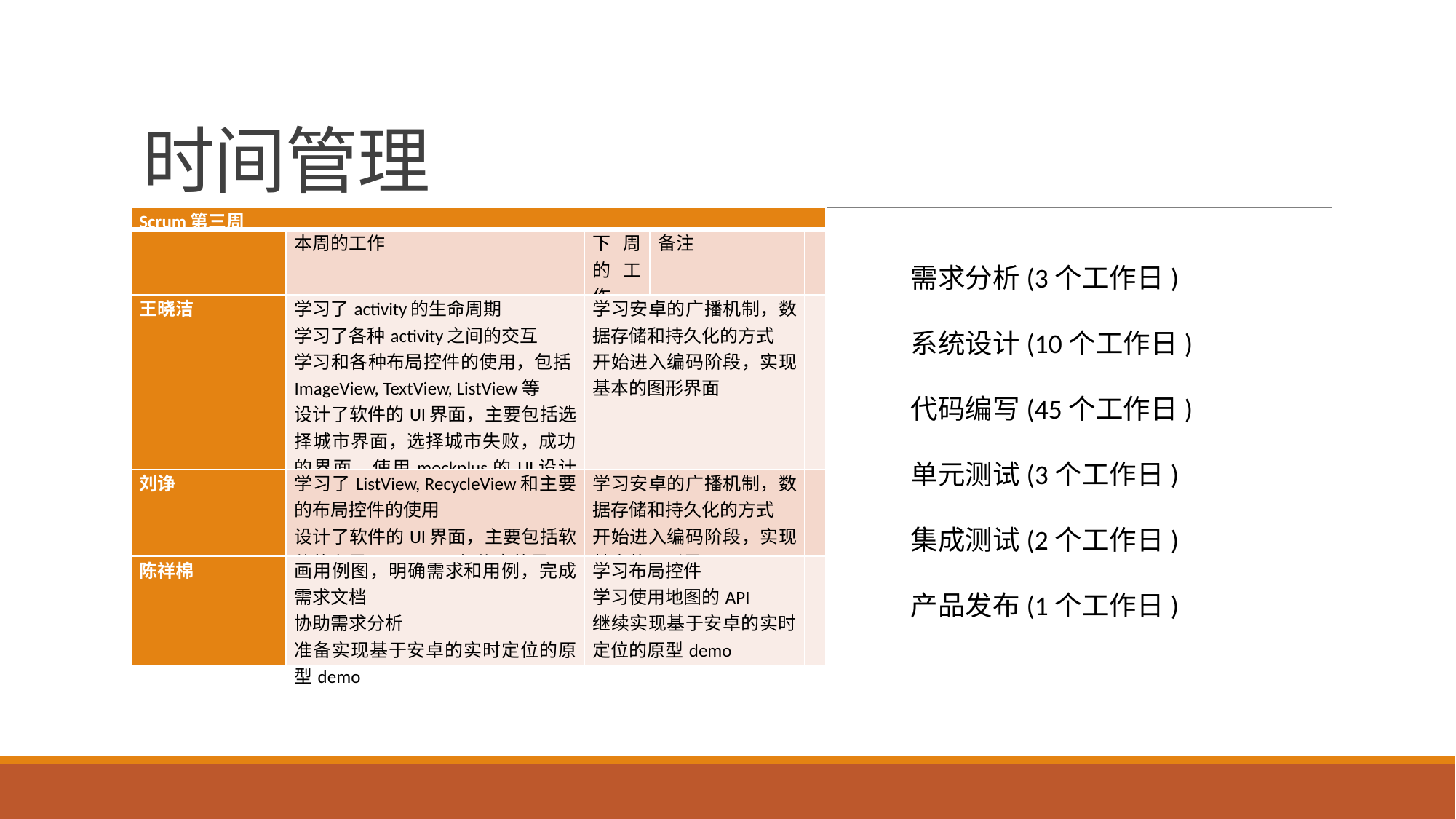

# 时间管理
| Scrum第三周 |  |  |  |  |
| --- | --- | --- | --- | --- |
|  | 本周的工作 | 下周的工作 | 备注 |  |
| 王晓洁 | 学习了activity的生命周期 学习了各种activity之间的交互 学习和各种布局控件的使用，包括ImageView, TextView, ListView等 设计了软件的UI界面，主要包括选择城市界面，选择城市失败，成功的界面，使用mockplus的UI设计软件制作了 | 学习安卓的广播机制，数据存储和持久化的方式 开始进入编码阶段，实现基本的图形界面 |  |  |
| 刘诤 | 学习了ListView, RecycleView和主要的布局控件的使用 设计了软件的UI界面，主要包括软件的主界面，显示天气信息的界面 | 学习安卓的广播机制，数据存储和持久化的方式 开始进入编码阶段，实现基本的图形界面 |  |  |
| 陈祥棉 | 画用例图，明确需求和用例，完成需求文档 协助需求分析 准备实现基于安卓的实时定位的原型demo | 学习布局控件 学习使用地图的API 继续实现基于安卓的实时定位的原型demo |  |  |

需求分析(3个工作日)

系统设计(10个工作日)

代码编写(45个工作日)

单元测试(3个工作日)

集成测试(2个工作日)

产品发布(1个工作日)